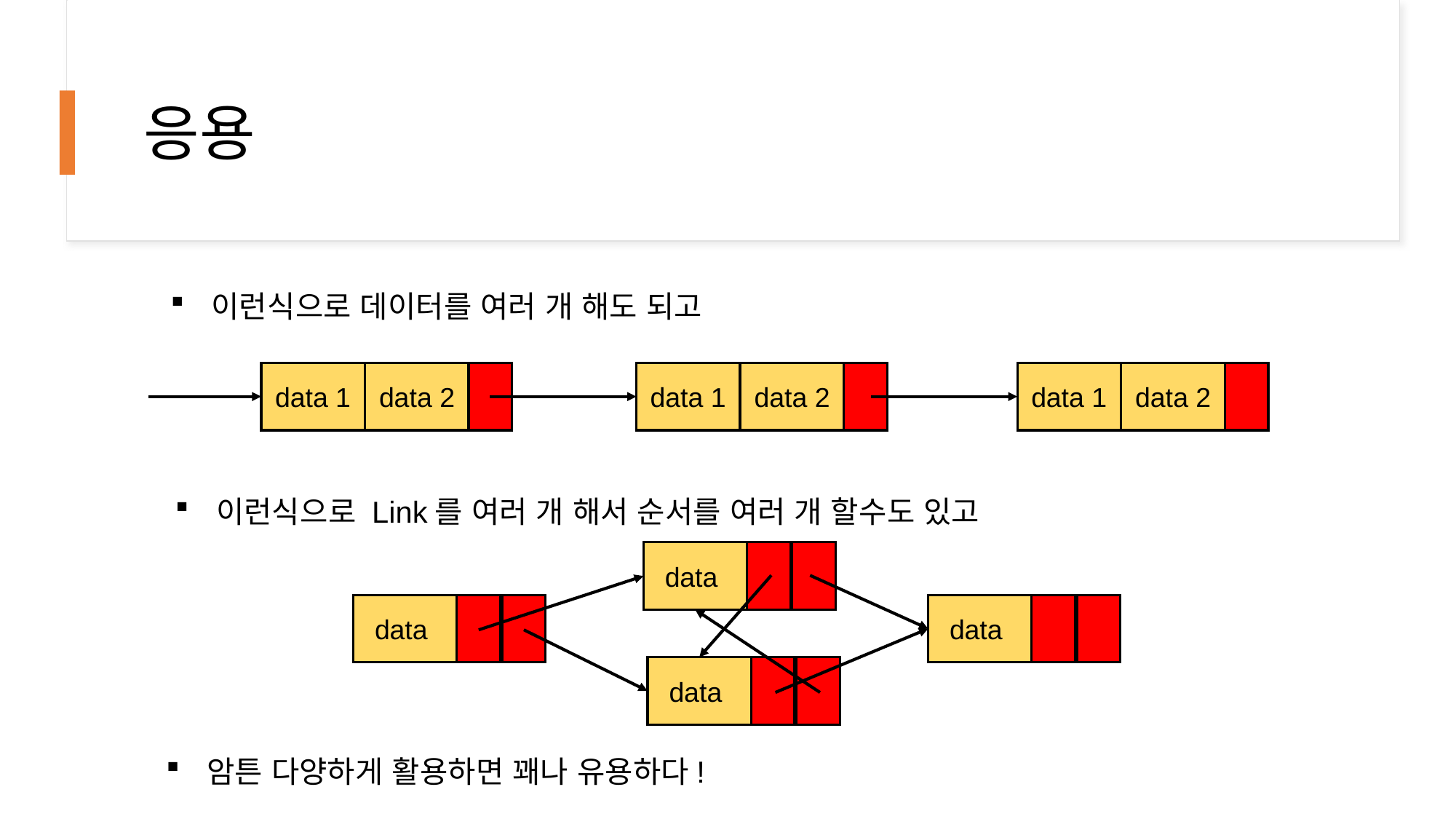

# 응용

이런식으로 데이터를 여러 개 해도 되고
data 1
data 2

data 1
data 2

data 1
data 2

이런식으로 Link를 여러 개 해서 순서를 여러 개 할수도 있고

data

data

data

data

암튼 다양하게 활용하면 꽤나 유용하다!